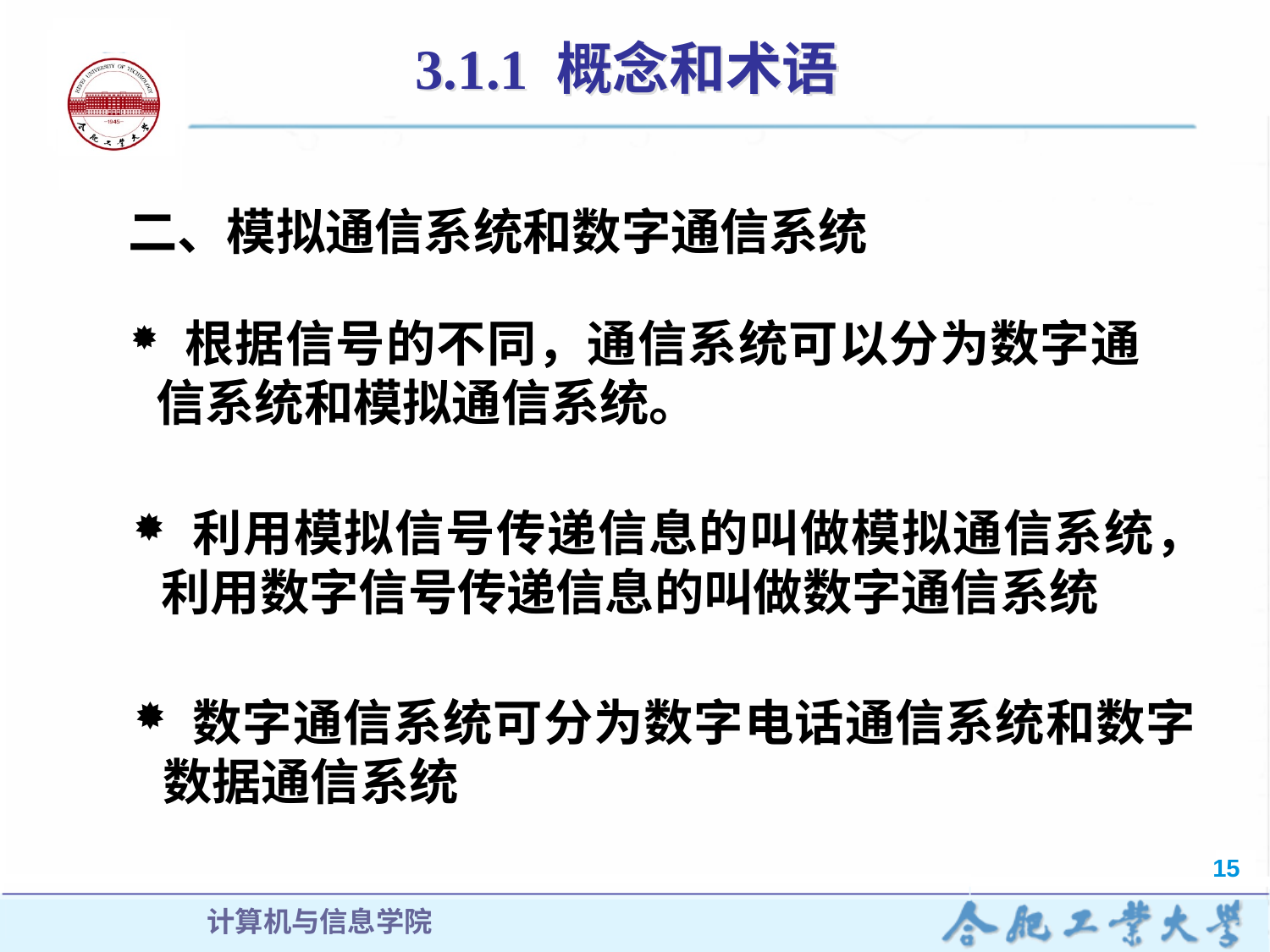

# 3.1.1 概念和术语
二、模拟通信系统和数字通信系统
 根据信号的不同，通信系统可以分为数字通信系统和模拟通信系统。
 利用模拟信号传递信息的叫做模拟通信系统，利用数字信号传递信息的叫做数字通信系统
 数字通信系统可分为数字电话通信系统和数字数据通信系统